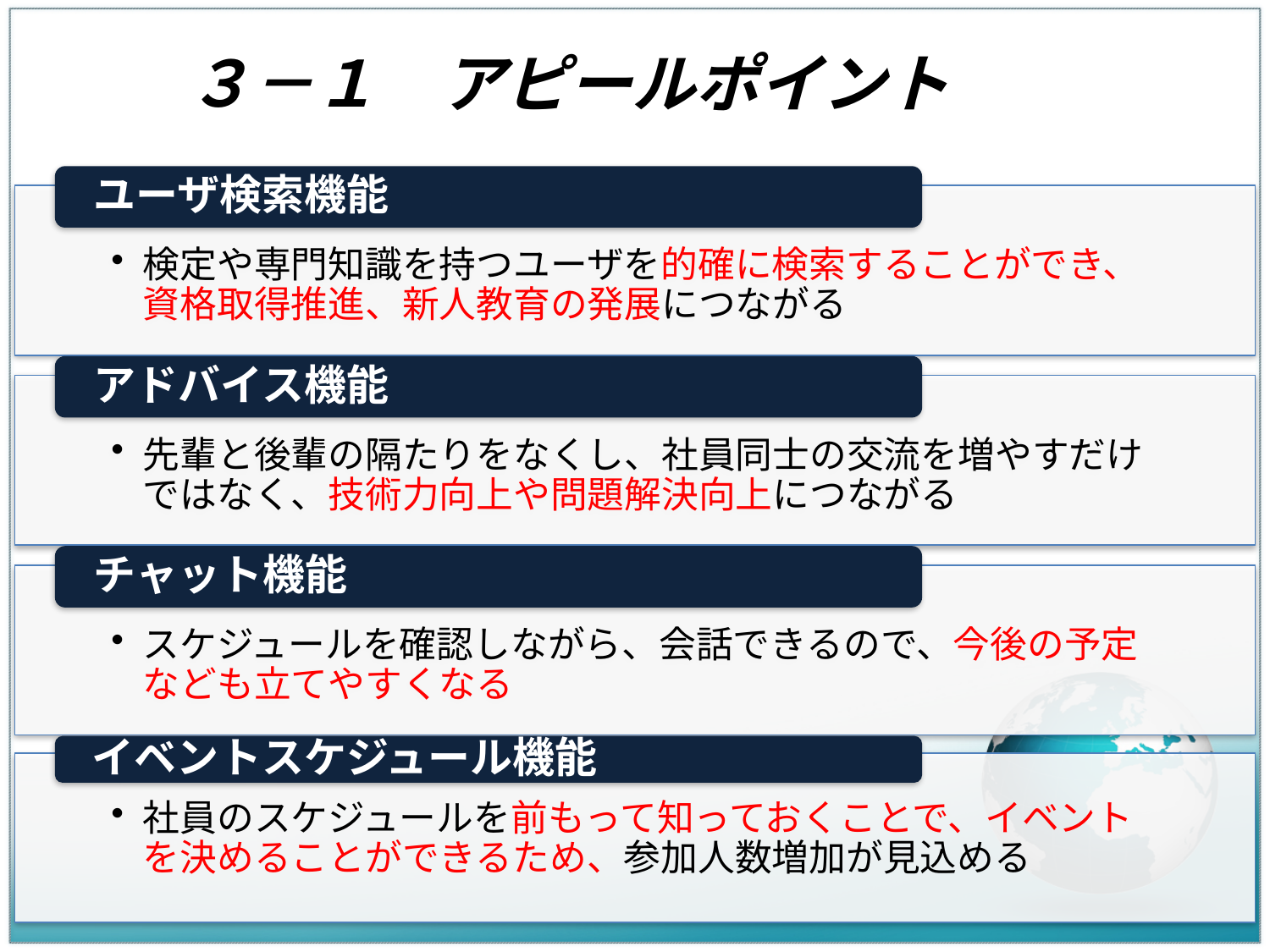

３－１　アピールポイント
検定や専門知識を持つユーザを的確に検索することができ、資格取得推進、新人教育の発展につながる
ユーザ検索機能
先輩と後輩の隔たりをなくし、社員同士の交流を増やすだけではなく、技術力向上や問題解決向上につながる
アドバイス機能
スケジュールを確認しながら、会話できるので、今後の予定なども立てやすくなる
チャット機能
社員のスケジュールを前もって知っておくことで、イベントを決めることができるため、参加人数増加が見込める
イベントスケジュール機能